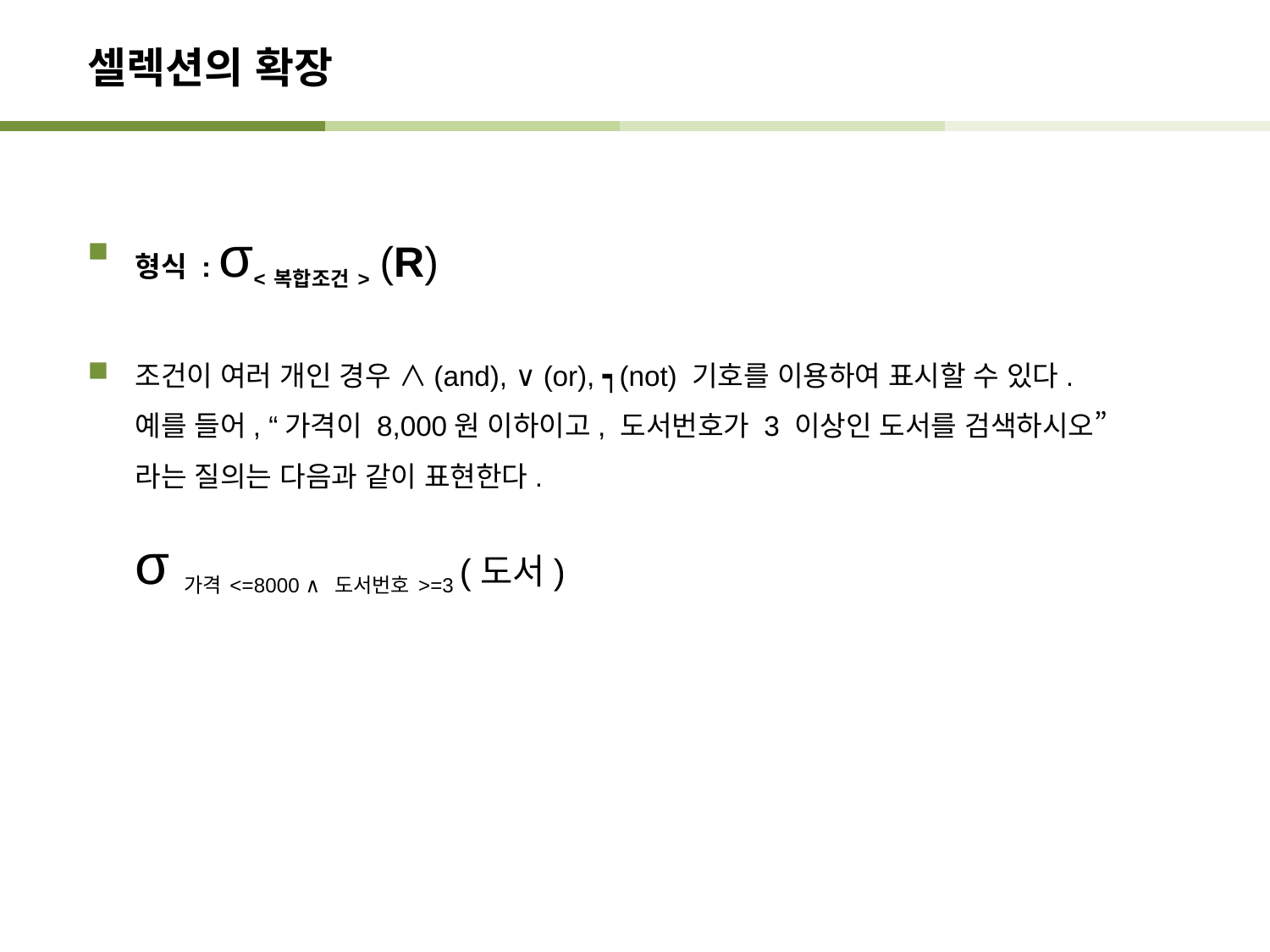

# 셀렉션의 확장

형식 : σ<복합조건> (R)
조건이 여러 개인 경우 ∧(and), ∨ (or), ┑(not) 기호를 이용하여 표시할 수 있다.
예를 들어, “가격이 8,000원 이하이고, 도서번호가 3 이상인 도서를 검색하시오”
라는 질의는 다음과 같이 표현한다.
σ가격<=8000 ∧ 도서번호>=3 (도서)